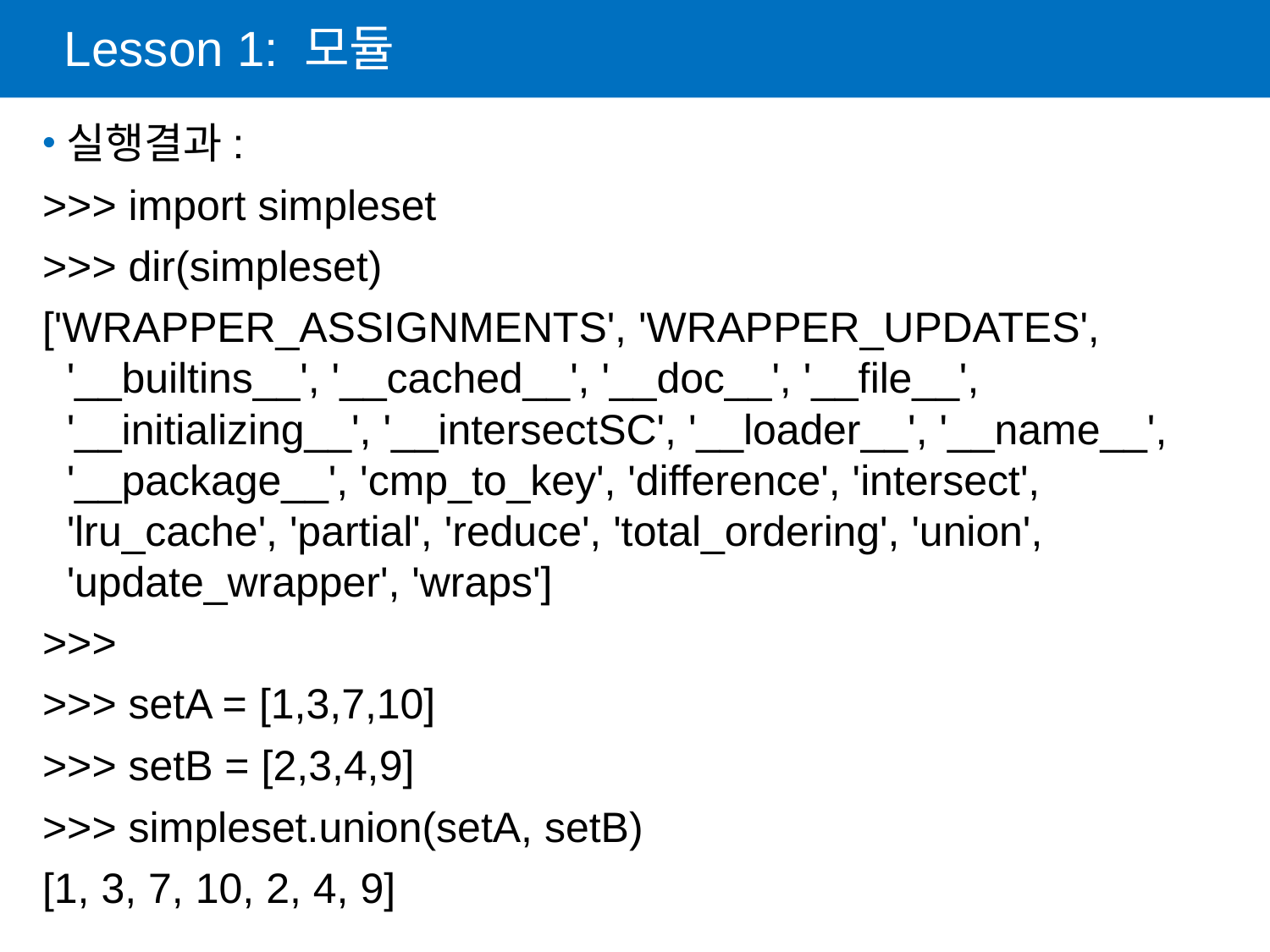

# Lesson 1: 모듈
실행결과:
>>> import simpleset
>>> dir(simpleset)
['WRAPPER_ASSIGNMENTS', 'WRAPPER_UPDATES', '__builtins__', '__cached__', '__doc__', '__file__', '__initializing__', '__intersectSC', '__loader__', '__name__', '__package__', 'cmp_to_key', 'difference', 'intersect', 'lru_cache', 'partial', 'reduce', 'total_ordering', 'union', 'update_wrapper', 'wraps']
>>>
>>> setA = [1,3,7,10]
>>> setB = [2,3,4,9]
>>> simpleset.union(setA, setB)
[1, 3, 7, 10, 2, 4, 9]